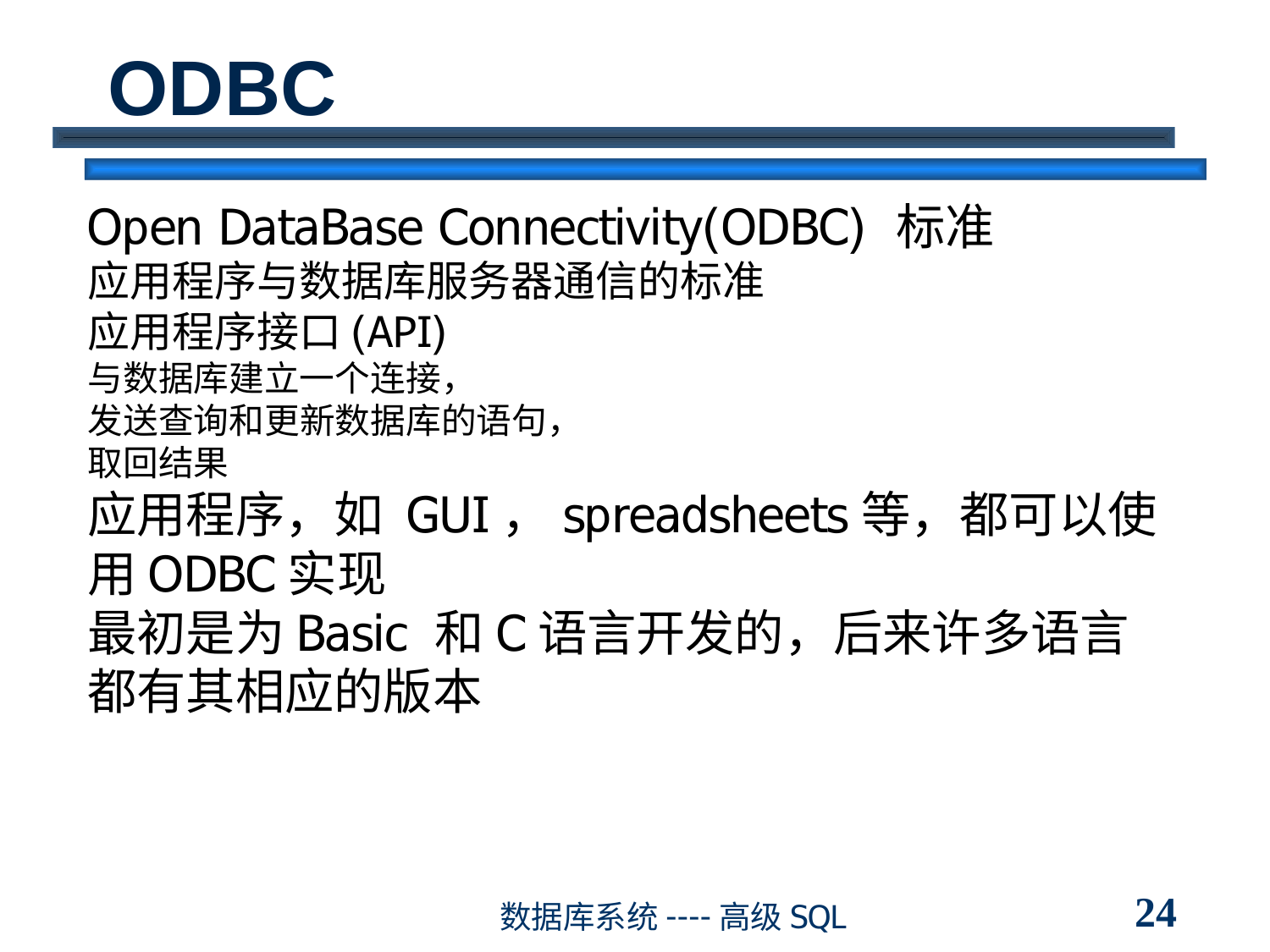

# ODBC
Open DataBase Connectivity(ODBC) 标准
应用程序与数据库服务器通信的标准
应用程序接口(API)
与数据库建立一个连接，
发送查询和更新数据库的语句，
取回结果
应用程序，如 GUI，spreadsheets等，都可以使用ODBC实现
最初是为Basic 和C语言开发的，后来许多语言都有其相应的版本
24
数据库系统----高级SQL